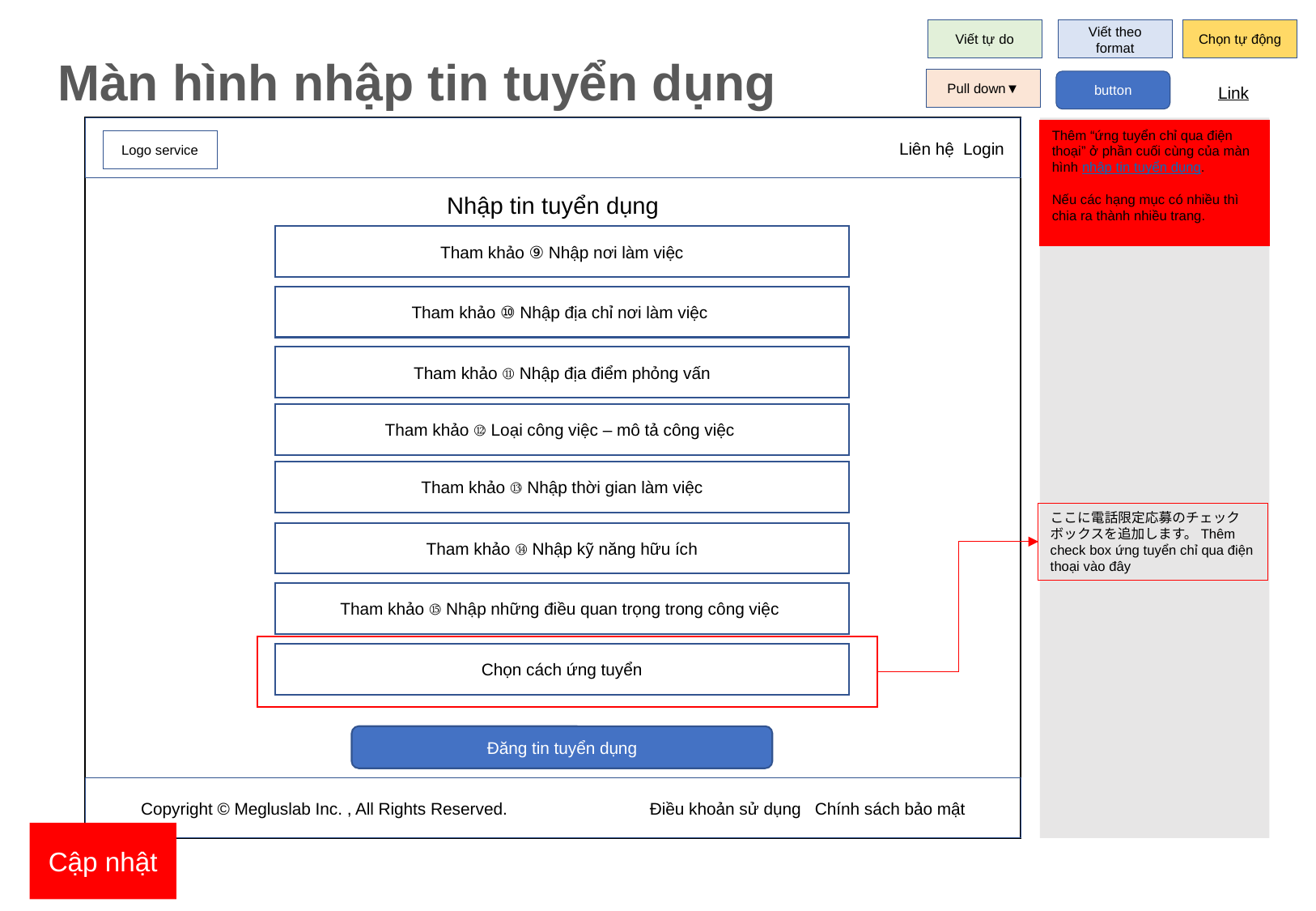

Viết tự do
Viết theo format
Chọn tự động
Màn hình nhập tin tuyển dụng
Pull down▼
button
Link

　　　　　　　Liên hệ  Login

Thêm “ứng tuyển chỉ qua điện thoại” ở phần cuối cùng của màn hình nhập tin tuyển dụng.

Nếu các hạng mục có nhiều thì chia ra thành nhiều trang.

Logo service
Nhập tin tuyển dụng
Tham khảo ⑨ Nhập nơi làm việc
Tham khảo ⑩ Nhập địa chỉ nơi làm việc
Tham khảo ⑪ Nhập địa điểm phỏng vấn
Tham khảo ⑫ Loại công việc – mô tả công việc
Tham khảo ⑬ Nhập thời gian làm việc
ここに電話限定応募のチェックボックスを追加します。Thêm check box ứng tuyển chỉ qua điện thoại vào đây
Tham khảo ⑭ Nhập kỹ năng hữu ích
Tham khảo ⑮ Nhập những điều quan trọng trong công việc

Chọn cách ứng tuyển
Đăng tin tuyển dụng
Copyright © Megluslab Inc. , All Rights Reserved.　　　　　　　　Điều khoản sử dụng   Chính sách bảo mật
Cập nhật